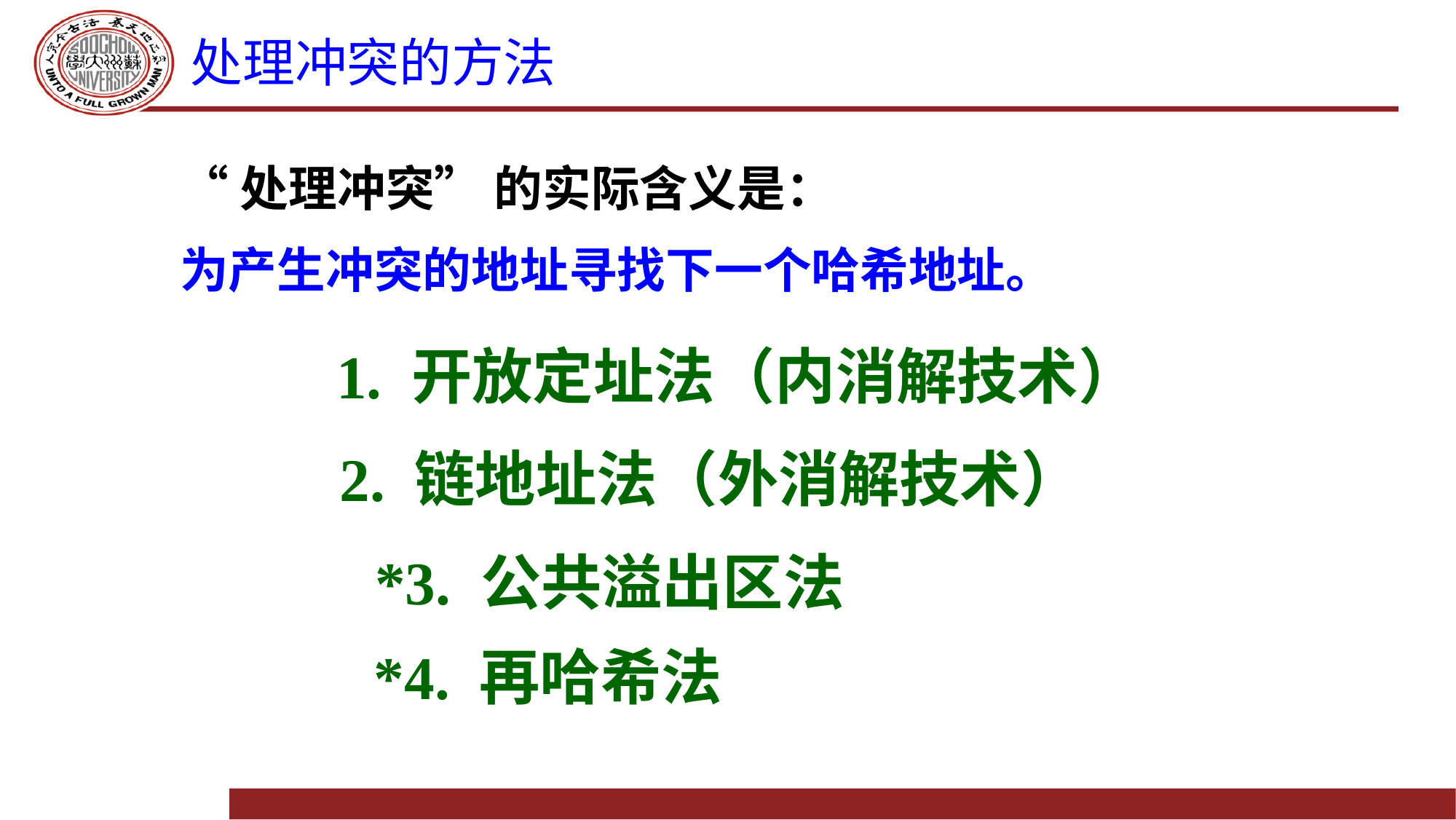

# 处理冲突的方法

“处理冲突” 的实际含义是：
为产生冲突的地址寻找下一个哈希地址。
1. 开放定址法（内消解技术）
2. 链地址法（外消解技术）
*3. 公共溢出区法
*4. 再哈希法